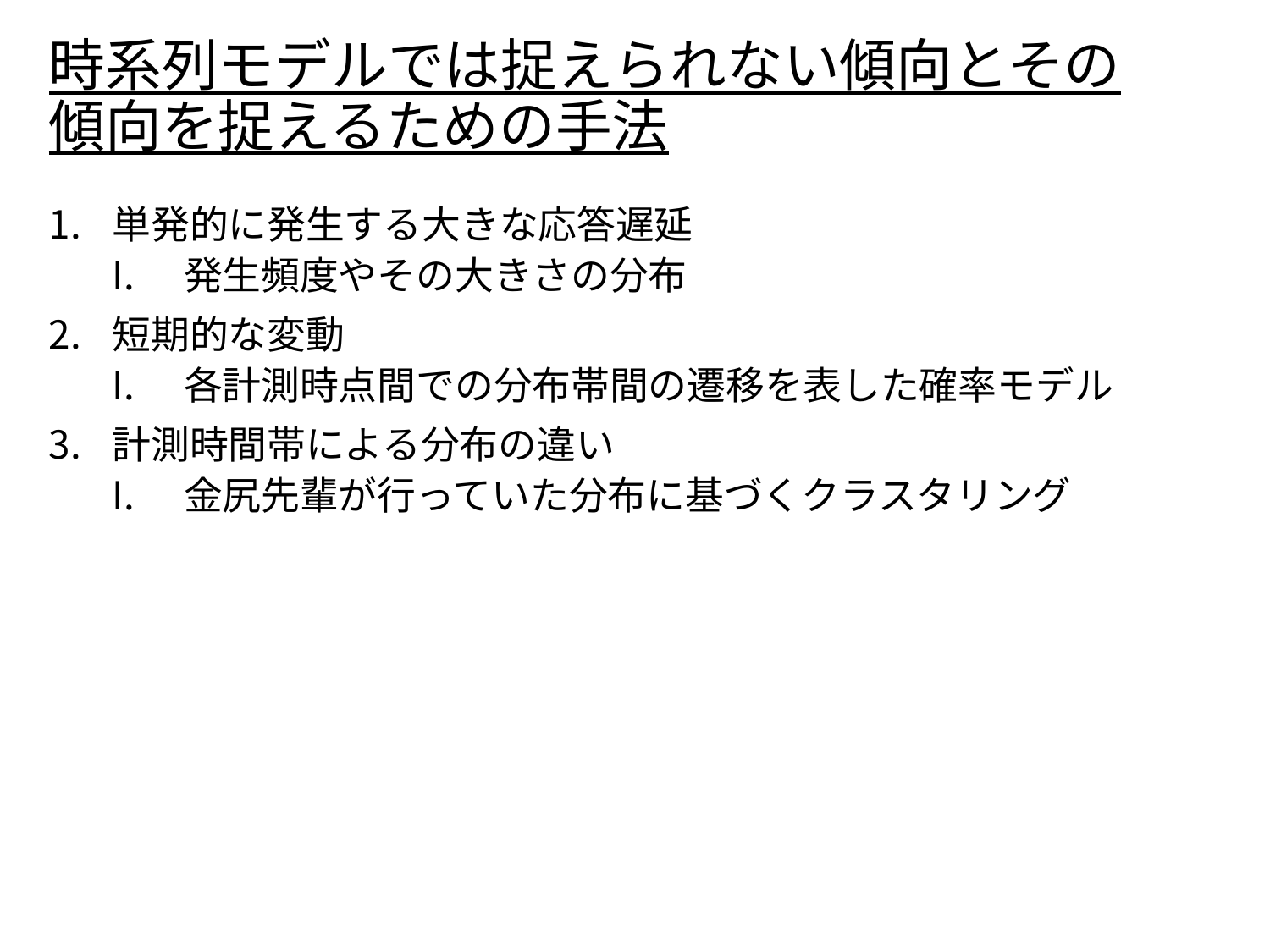

# 時系列モデルでは捉えられない傾向とその 傾向を捉えるための手法
単発的に発生する大きな応答遅延
発生頻度やその大きさの分布
短期的な変動
各計測時点間での分布帯間の遷移を表した確率モデル
計測時間帯による分布の違い
金尻先輩が行っていた分布に基づくクラスタリング